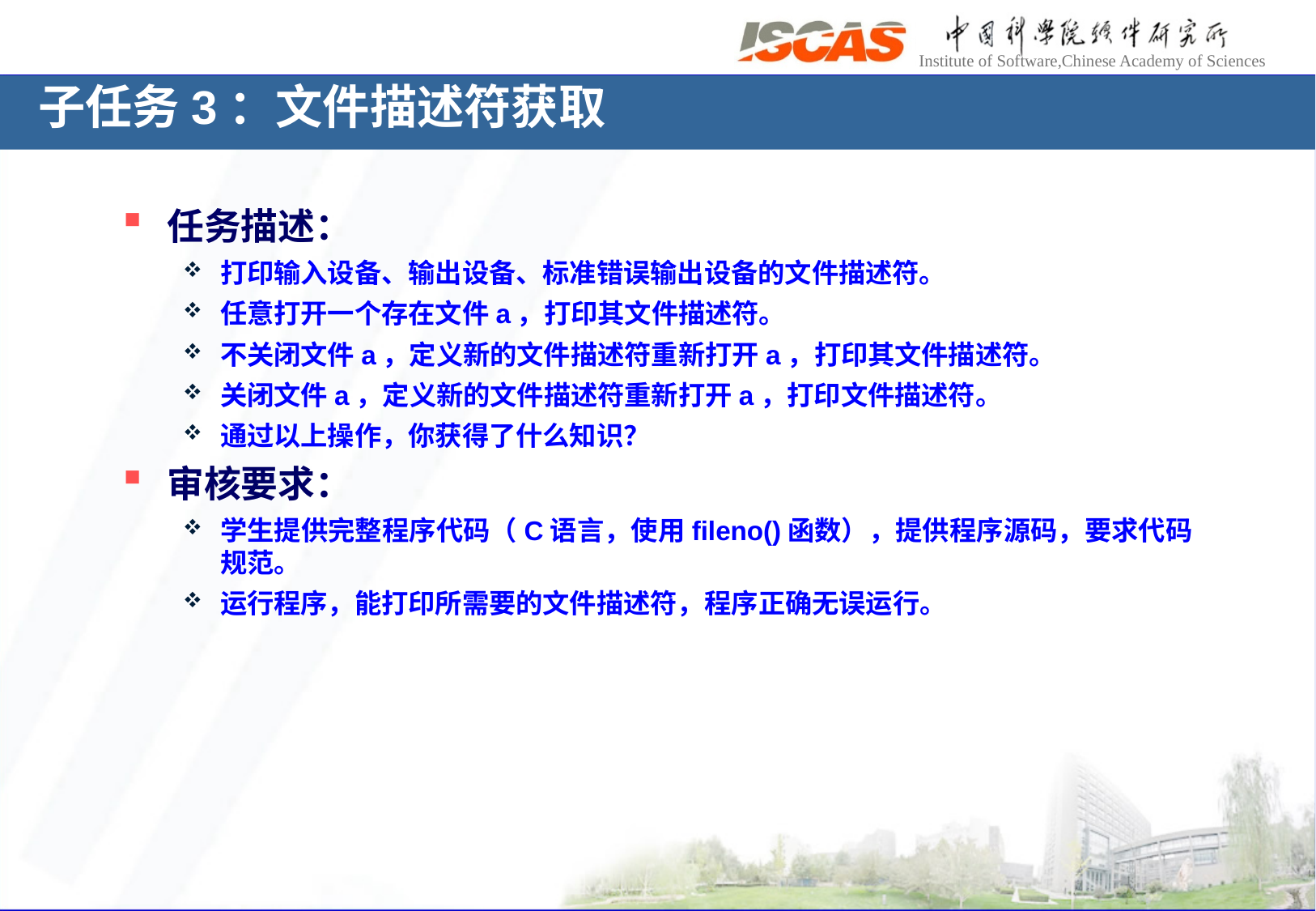

子任务3：文件描述符获取
任务描述：
打印输入设备、输出设备、标准错误输出设备的文件描述符。
任意打开一个存在文件a，打印其文件描述符。
不关闭文件a，定义新的文件描述符重新打开a，打印其文件描述符。
关闭文件a，定义新的文件描述符重新打开a，打印文件描述符。
通过以上操作，你获得了什么知识？
审核要求：
学生提供完整程序代码（C语言，使用fileno()函数），提供程序源码，要求代码规范。
运行程序，能打印所需要的文件描述符，程序正确无误运行。